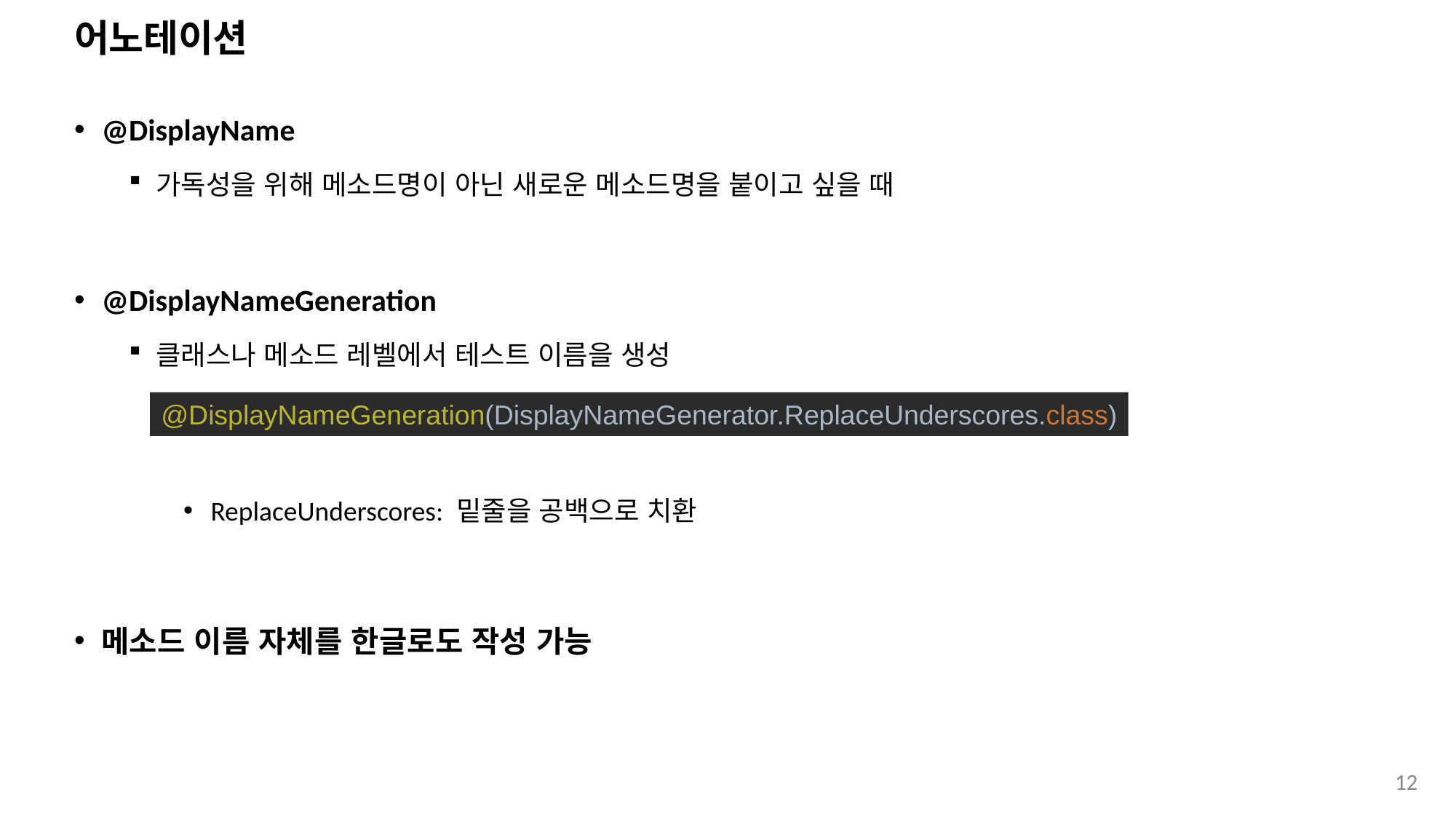

# 어노테이션
@DisplayName
가독성을 위해 메소드명이 아닌 새로운 메소드명을 붙이고 싶을 때

@DisplayNameGeneration
클래스나 메소드 레벨에서 테스트 이름을 생성

ReplaceUnderscores: 밑줄을 공백으로 치환

메소드 이름 자체를 한글로도 작성 가능

@DisplayNameGeneration(DisplayNameGenerator.ReplaceUnderscores.class)
12